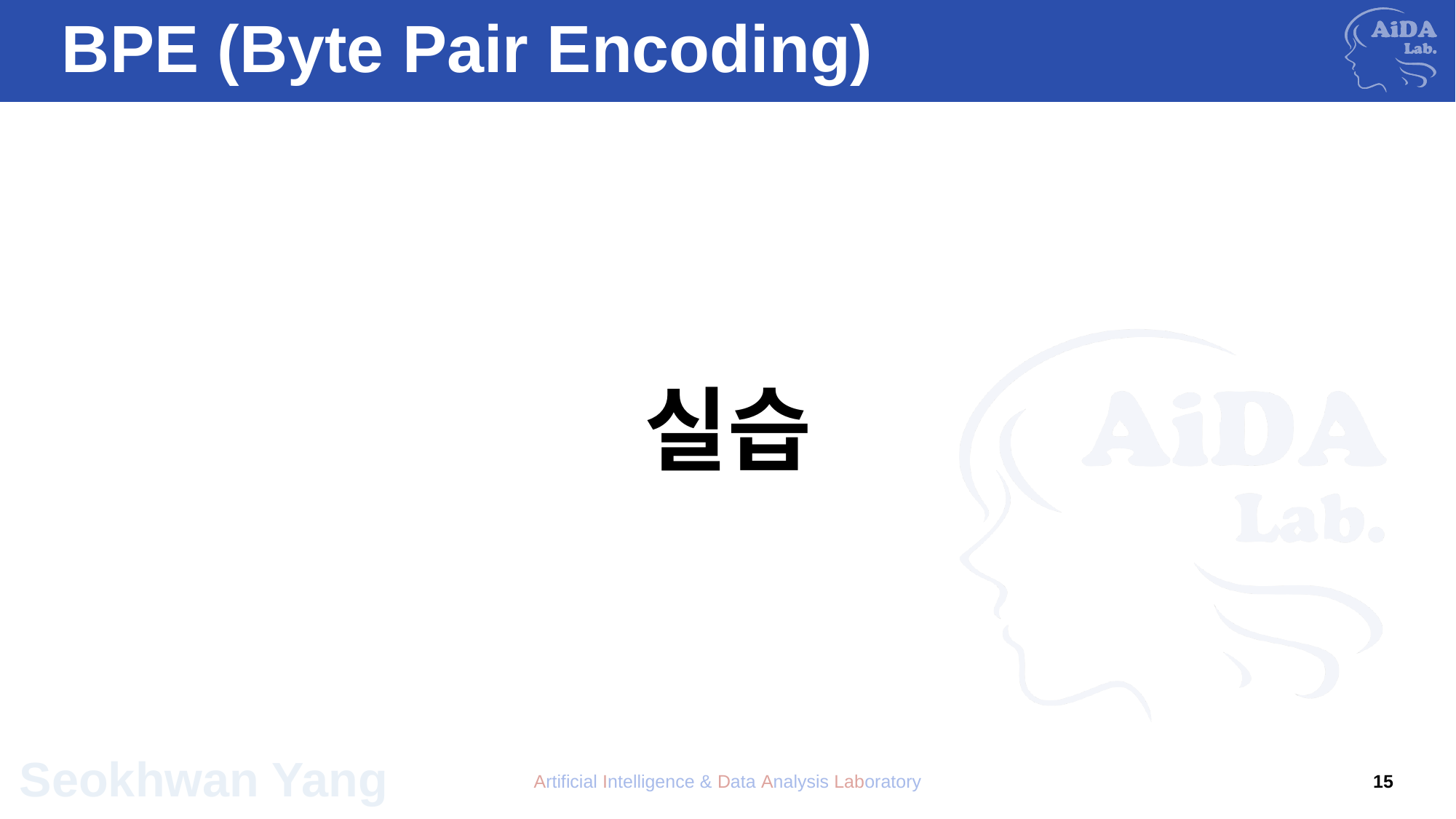

# BPE (Byte Pair Encoding)
실습
Artificial Intelligence & Data Analysis Laboratory
15